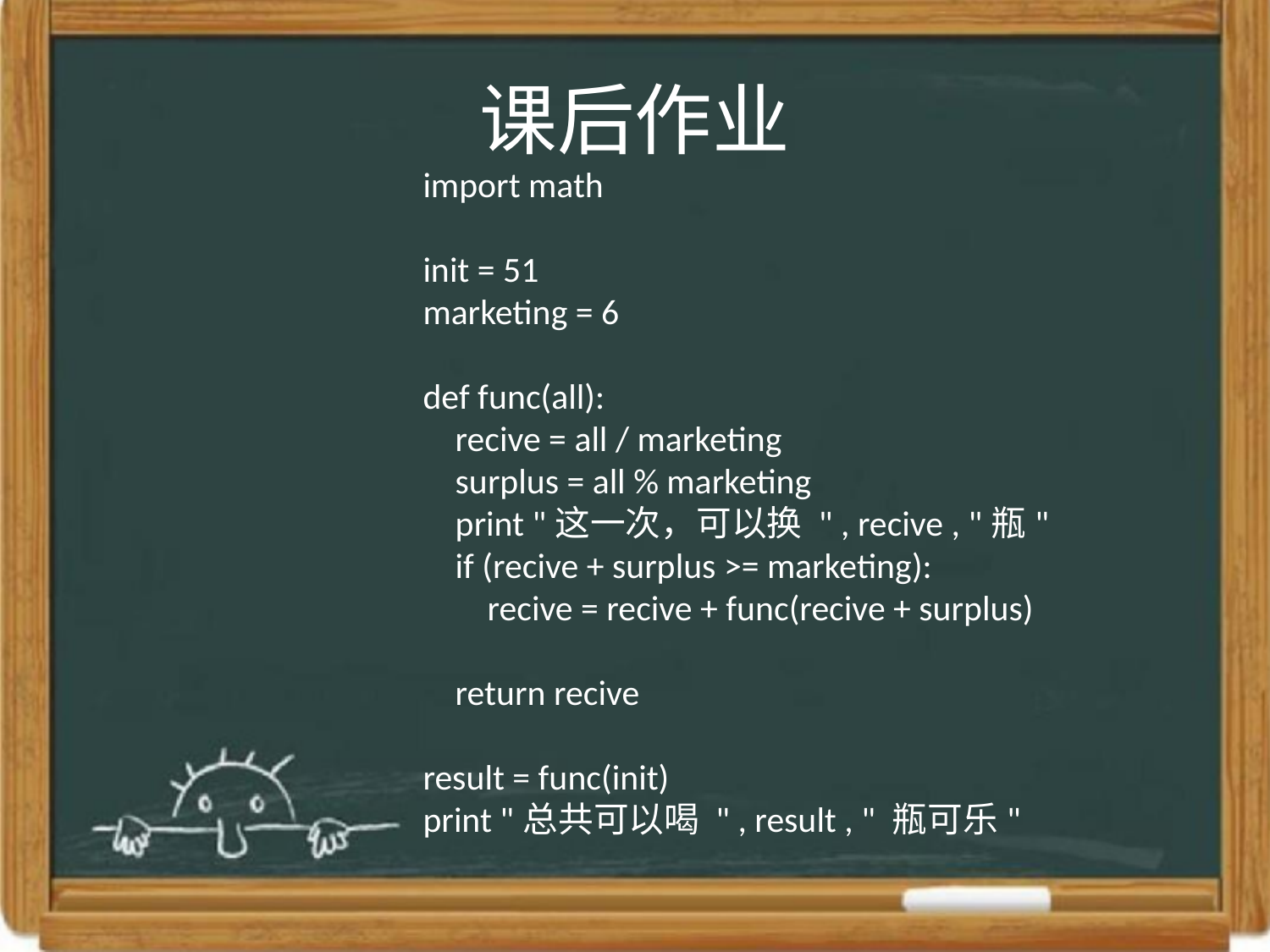

# 课后作业
import math

init = 51
marketing = 6

def func(all):
    recive = all / marketing
    surplus = all % marketing
    print "这一次，可以换 " , recive , "瓶"
    if (recive + surplus >= marketing):
        recive = recive + func(recive + surplus)

    return recive

result = func(init)
print "总共可以喝 " , result , " 瓶可乐"